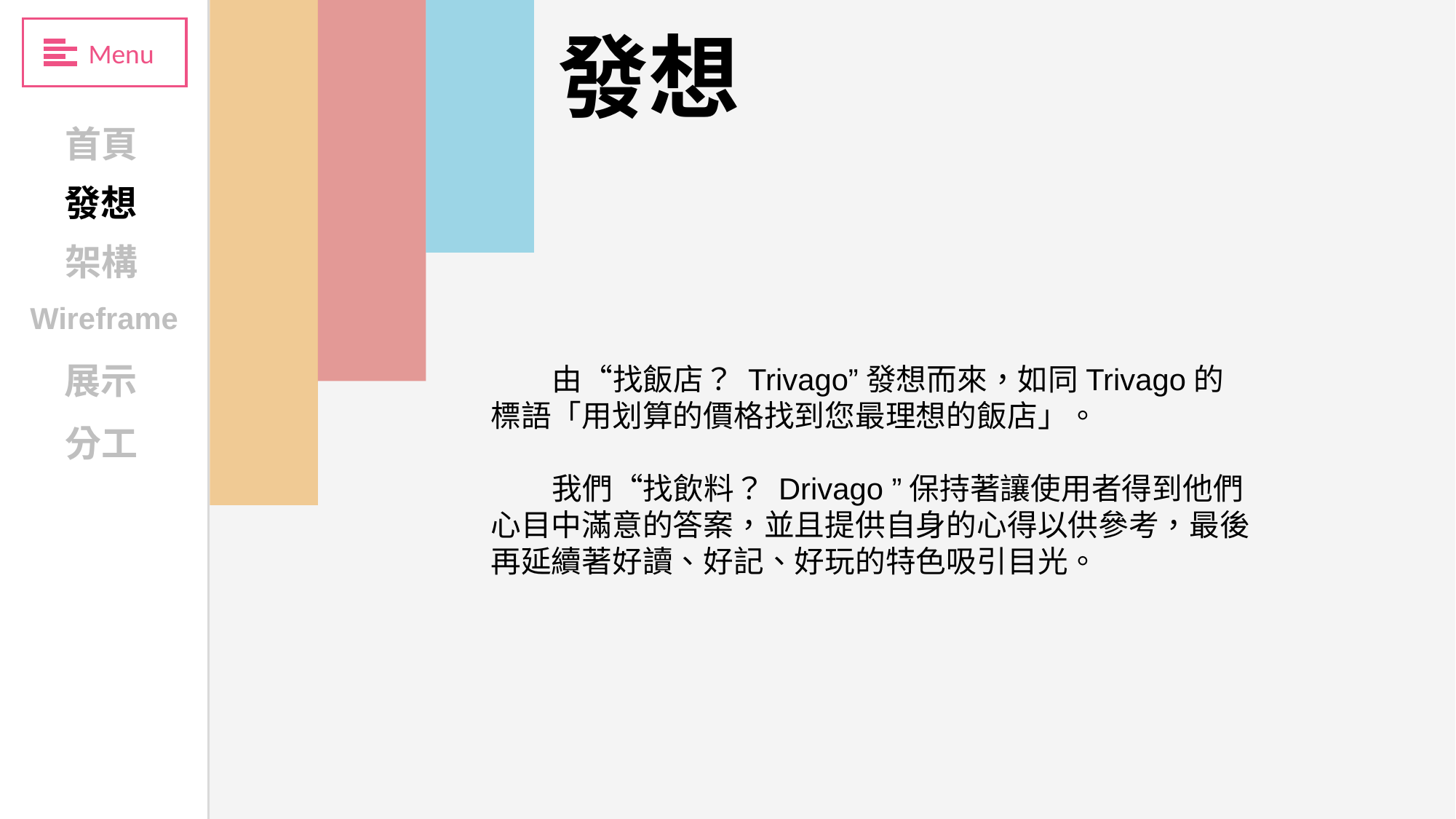

發想

Menu
首頁
發想
架構
Wireframe
展示
        由“找飯店？ Trivago”發想而來，如同Trivago的標語「用划算的價格找到您最理想的飯店」。

        我們“找飲料？ Drivago ”保持著讓使用者得到他們心目中滿意的答案，並且提供自身的心得以供參考，最後再延續著好讀、好記、好玩的特色吸引目光。

分工